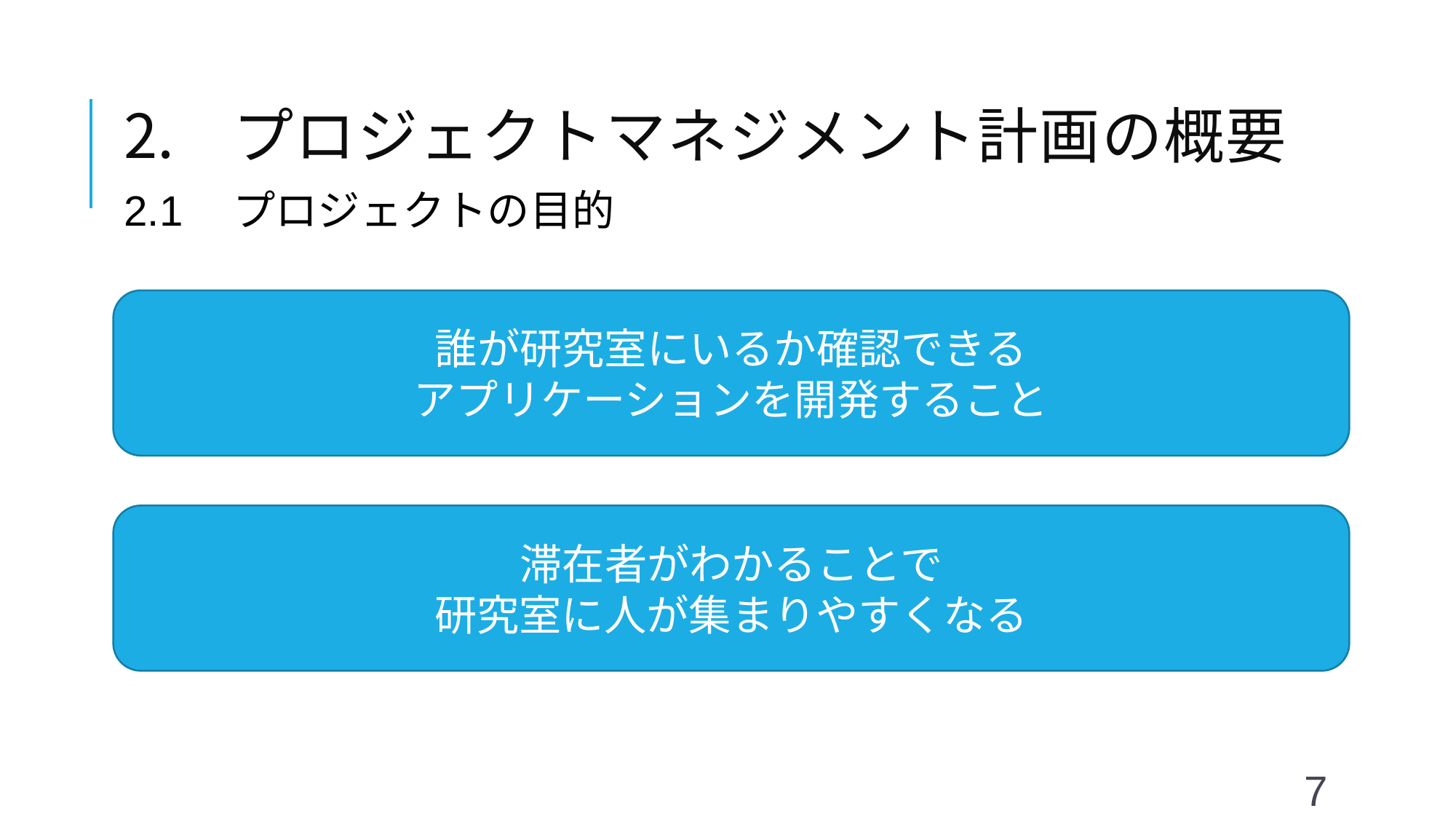

プロジェクトマネジメント計画の概要
2.1	プロジェクトの目的
誰が研究室にいるか確認できる
アプリケーションを開発すること
滞在者がわかることで
研究室に人が集まりやすくなる
7